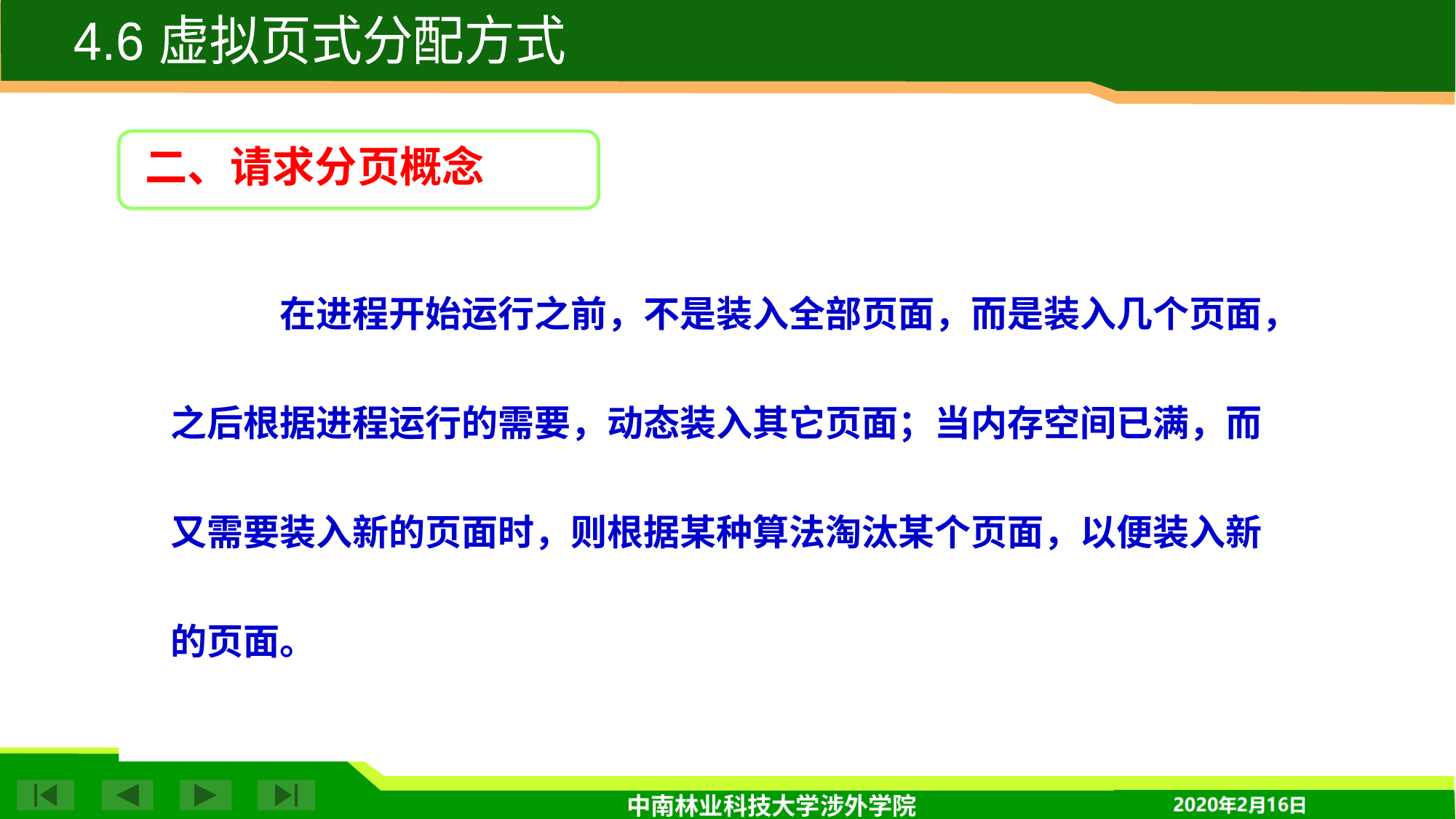

4.6 虚拟页式分配方式

二、请求分页概念
		在进程开始运行之前，不是装入全部页面，而是装入几个页面，之后根据进程运行的需要，动态装入其它页面；当内存空间已满，而又需要装入新的页面时，则根据某种算法淘汰某个页面，以便装入新的页面。